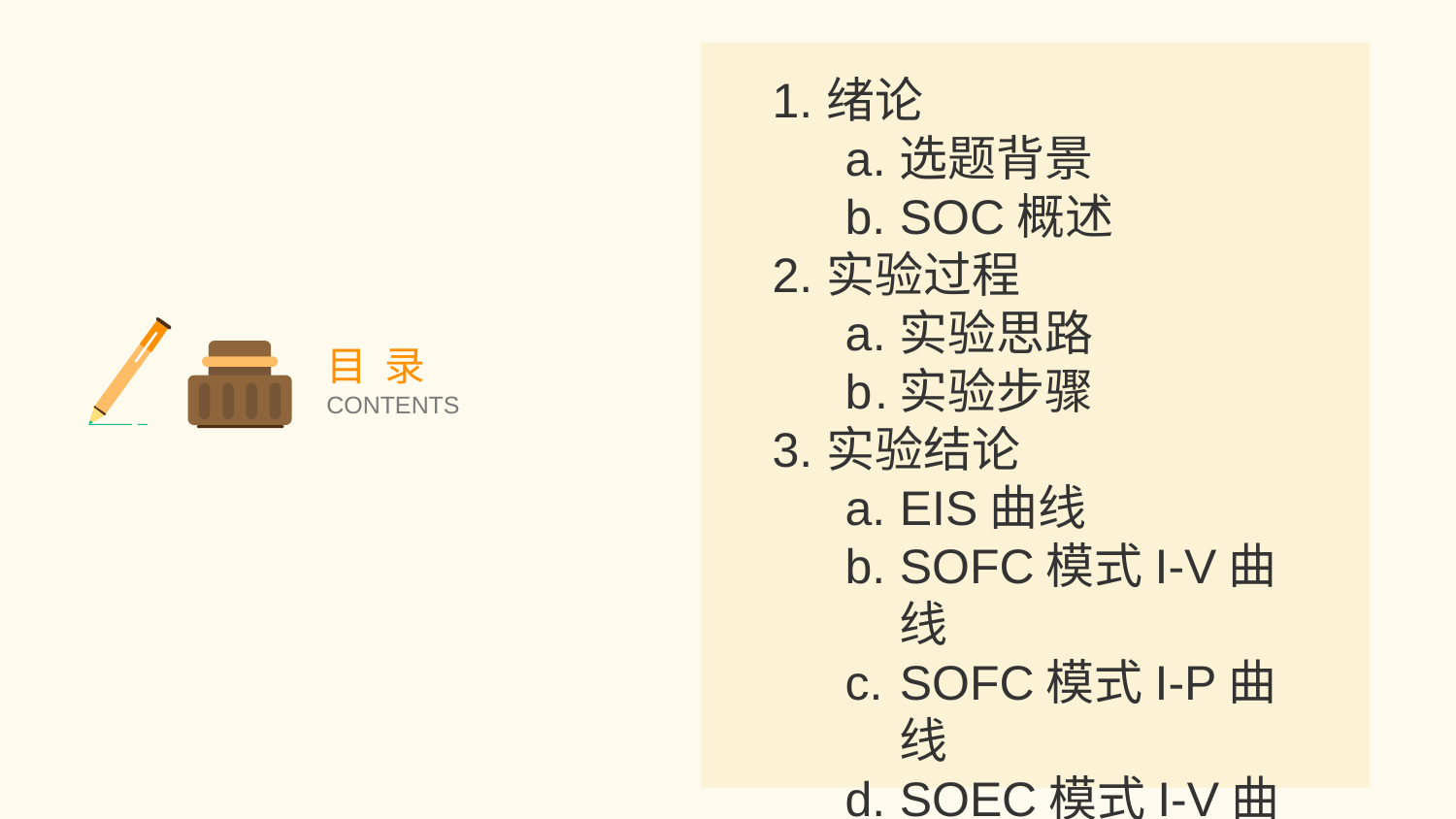

绪论
选题背景
SOC概述
实验过程
实验思路
实验步骤
实验结论
EIS曲线
SOFC模式I-V曲线
SOFC模式I-P曲线
SOEC模式I-V曲线
总结

目  录
CONTENTS